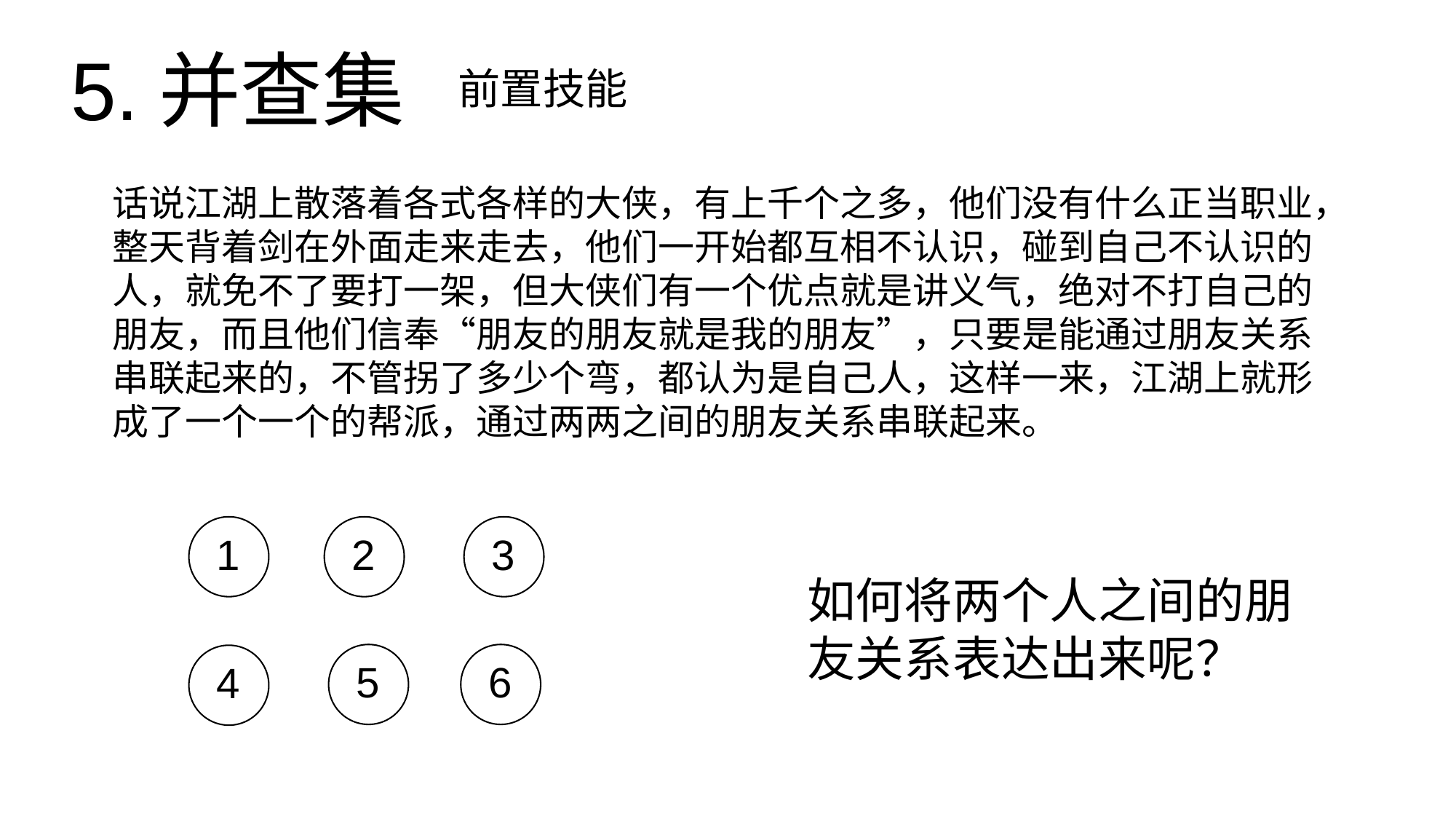

5.并查集
前置技能
话说江湖上散落着各式各样的大侠，有上千个之多，他们没有什么正当职业，整天背着剑在外面走来走去，他们一开始都互相不认识，碰到自己不认识的人，就免不了要打一架，但大侠们有一个优点就是讲义气，绝对不打自己的朋友，而且他们信奉“朋友的朋友就是我的朋友”，只要是能通过朋友关系串联起来的，不管拐了多少个弯，都认为是自己人，这样一来，江湖上就形成了一个一个的帮派，通过两两之间的朋友关系串联起来。

1

2

3
如何将两个人之间的朋友关系表达出来呢？

5

6

4